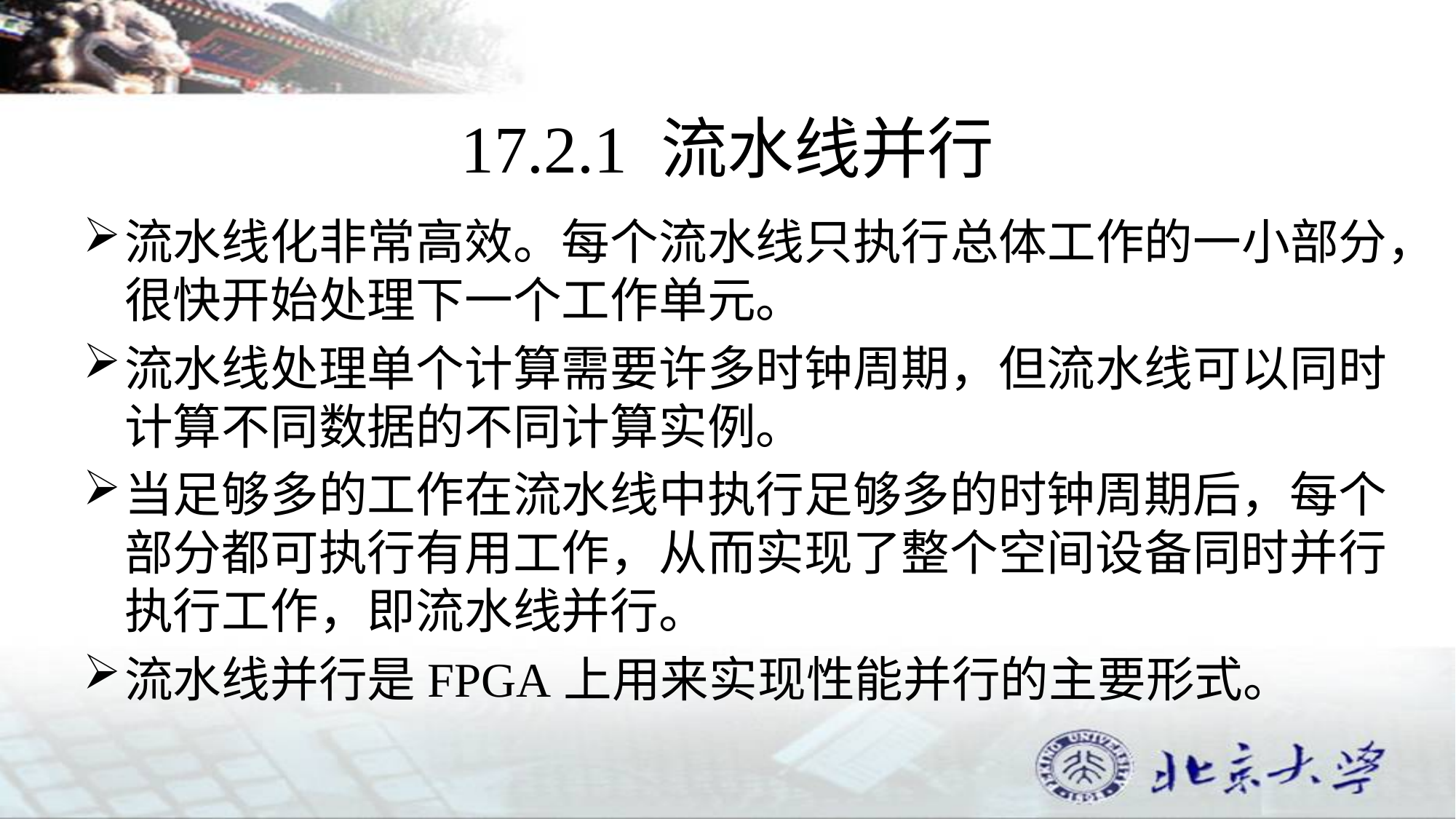

# 17.2.1 流水线并行
流水线化非常高效。每个流水线只执行总体工作的一小部分，很快开始处理下一个工作单元。
流水线处理单个计算需要许多时钟周期，但流水线可以同时计算不同数据的不同计算实例。
当足够多的工作在流水线中执行足够多的时钟周期后，每个部分都可执行有用工作，从而实现了整个空间设备同时并行执行工作，即流水线并行。
流水线并行是FPGA上用来实现性能并行的主要形式。